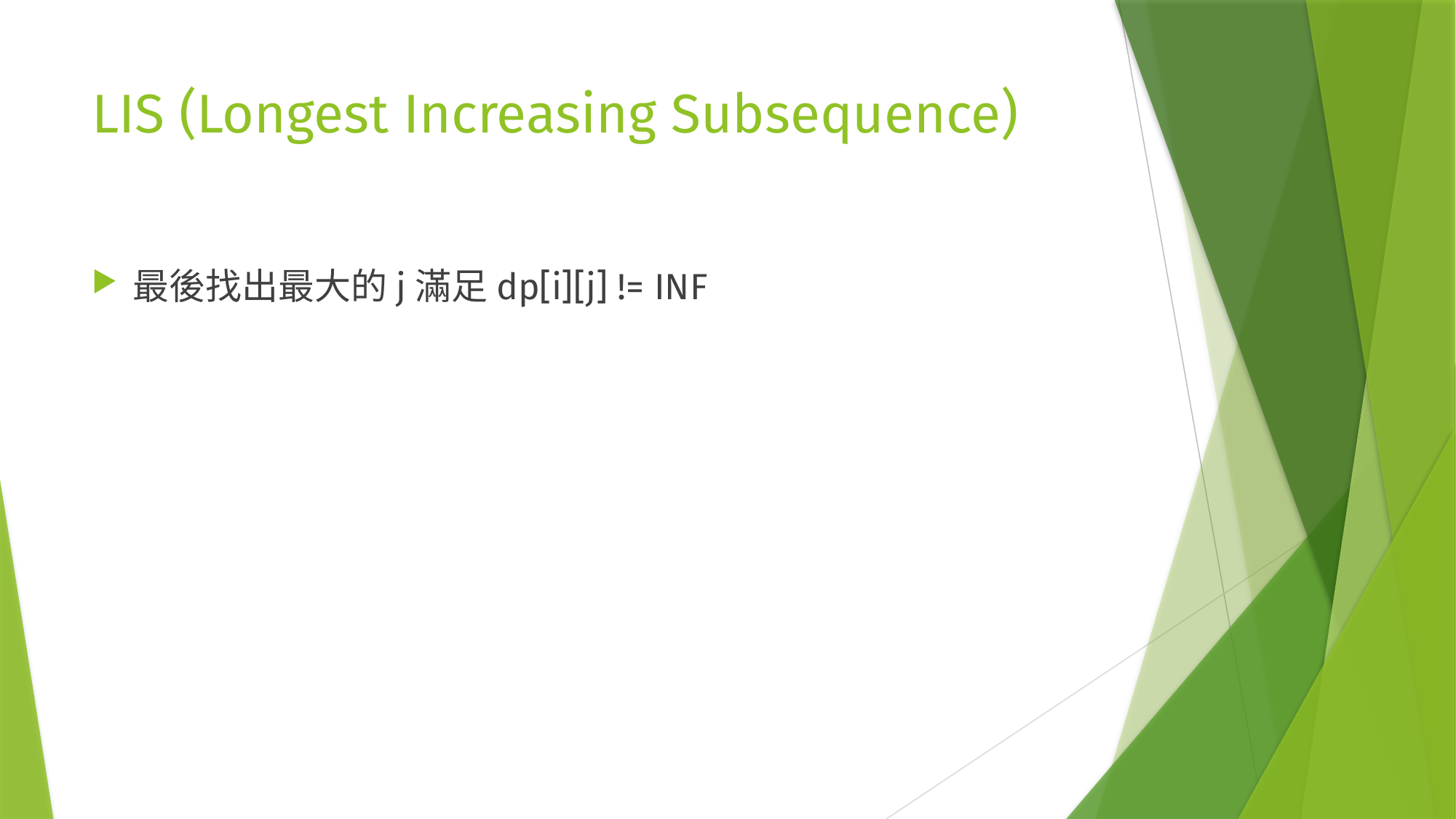

# LIS (Longest Increasing Subsequence)
最後找出最大的j滿足dp[i][j] != INF